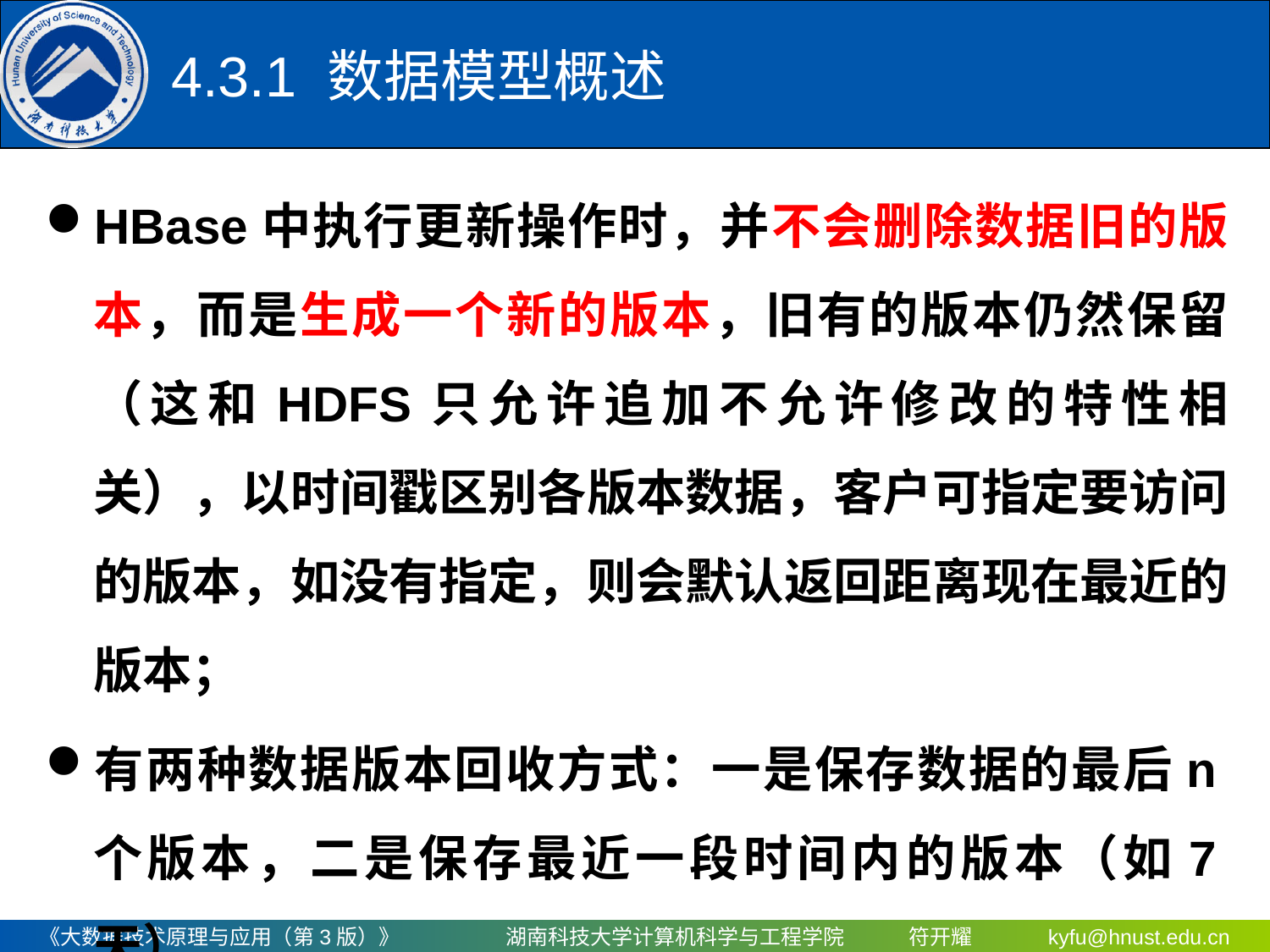

# 4.3.1	 数据模型概述
HBase中执行更新操作时，并不会删除数据旧的版本，而是生成一个新的版本，旧有的版本仍然保留（这和HDFS只允许追加不允许修改的特性相关），以时间戳区别各版本数据，客户可指定要访问的版本，如没有指定，则会默认返回距离现在最近的版本；
有两种数据版本回收方式：一是保存数据的最后n个版本，二是保存最近一段时间内的版本（如7天）。